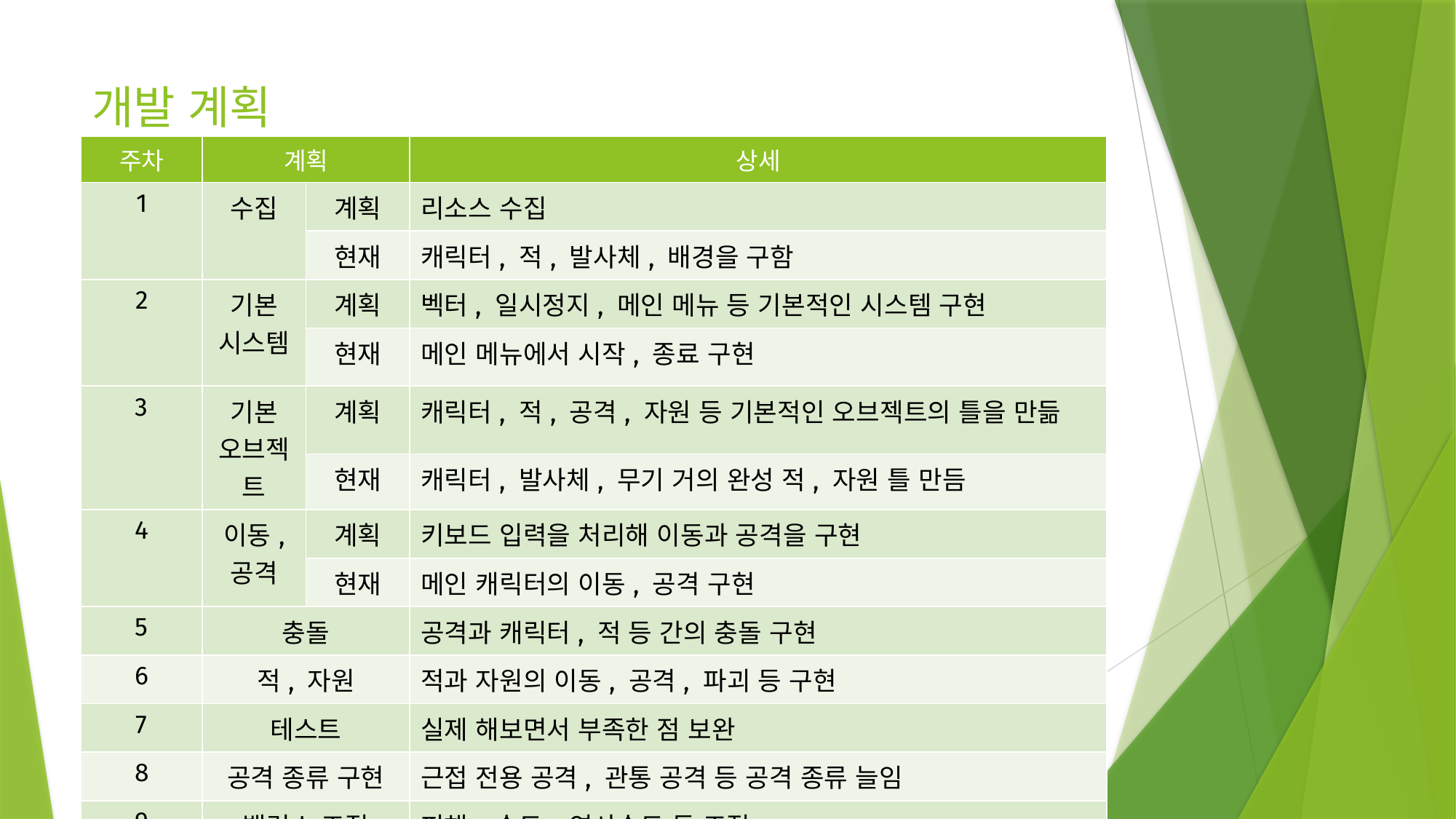

# 개발 계획
| 주차 | 계획 |  | 상세 |
| --- | --- | --- | --- |
| 1 | 수집 | 계획 | 리소스 수집 |
|  |  | 현재 | 캐릭터, 적, 발사체, 배경을 구함 |
| 2 | 기본 시스템 | 계획 | 벡터, 일시정지, 메인 메뉴 등 기본적인 시스템 구현 |
|  |  | 현재 | 메인 메뉴에서 시작, 종료 구현 |
| 3 | 기본 오브젝트 | 계획 | 캐릭터, 적, 공격, 자원 등 기본적인 오브젝트의 틀을 만듦 |
|  |  | 현재 | 캐릭터, 발사체, 무기 거의 완성 적, 자원 틀 만듬 |
| 4 | 이동, 공격 | 계획 | 키보드 입력을 처리해 이동과 공격을 구현 |
|  |  | 현재 | 메인 캐릭터의 이동, 공격 구현 |
| 5 | 충돌 |  | 공격과 캐릭터, 적 등 간의 충돌 구현 |
| 6 | 적, 자원 |  | 적과 자원의 이동, 공격, 파괴 등 구현 |
| 7 | 테스트 |  | 실제 해보면서 부족한 점 보완 |
| 8 | 공격 종류 구현 |  | 근접 전용 공격, 관통 공격 등 공격 종류 늘임 |
| 9 | 밸런스 조절 |  | 피해, 속도, 연사속도 등 조절 |
| 10 | 마무리 |  | 마지막 테스트 |